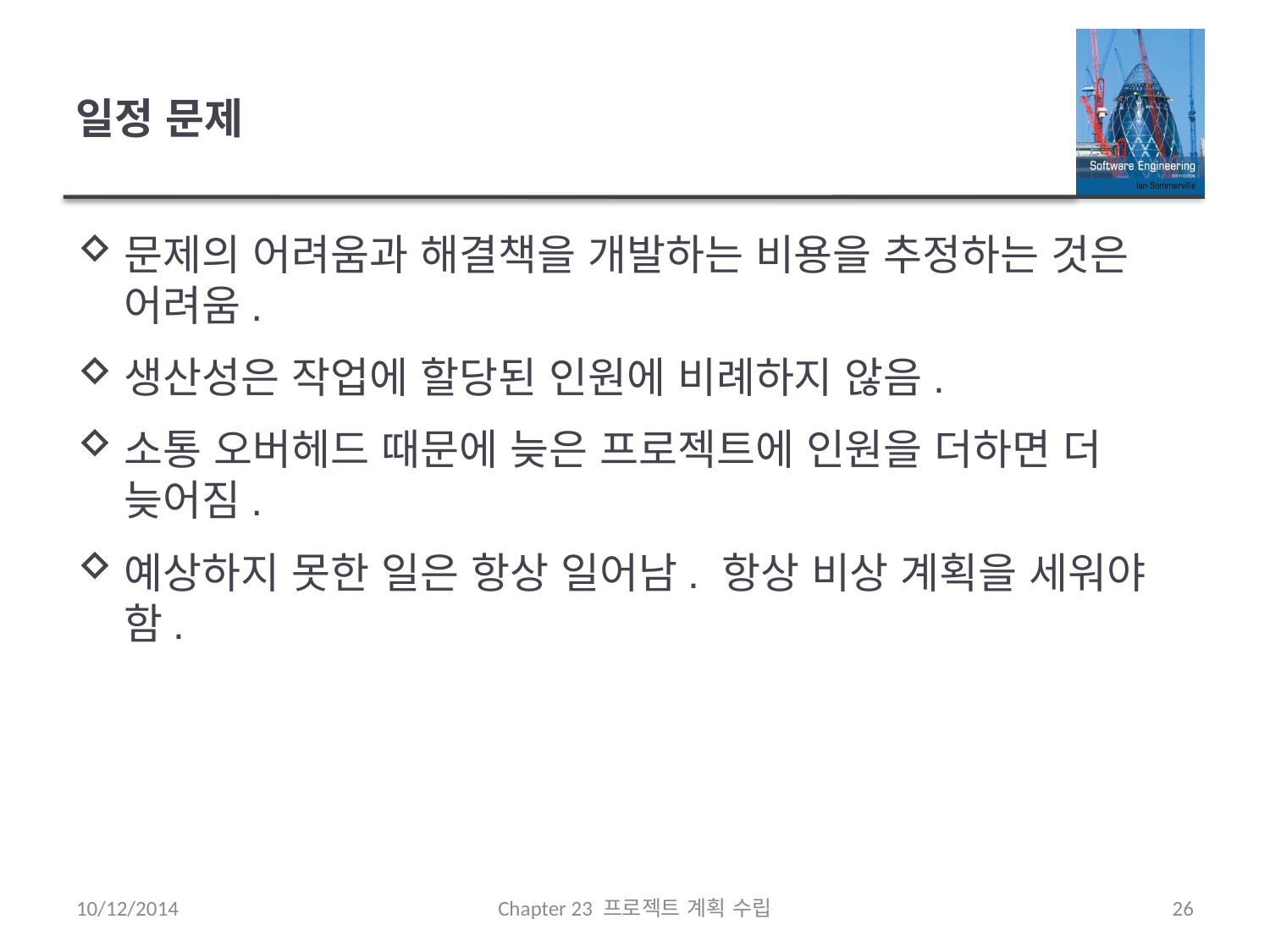

# 일정 문제
문제의 어려움과 해결책을 개발하는 비용을 추정하는 것은 어려움.
생산성은 작업에 할당된 인원에 비례하지 않음.
소통 오버헤드 때문에 늦은 프로젝트에 인원을 더하면 더 늦어짐.
예상하지 못한 일은 항상 일어남. 항상 비상 계획을 세워야 함.
10/12/2014
Chapter 23 프로젝트 계획 수립
26